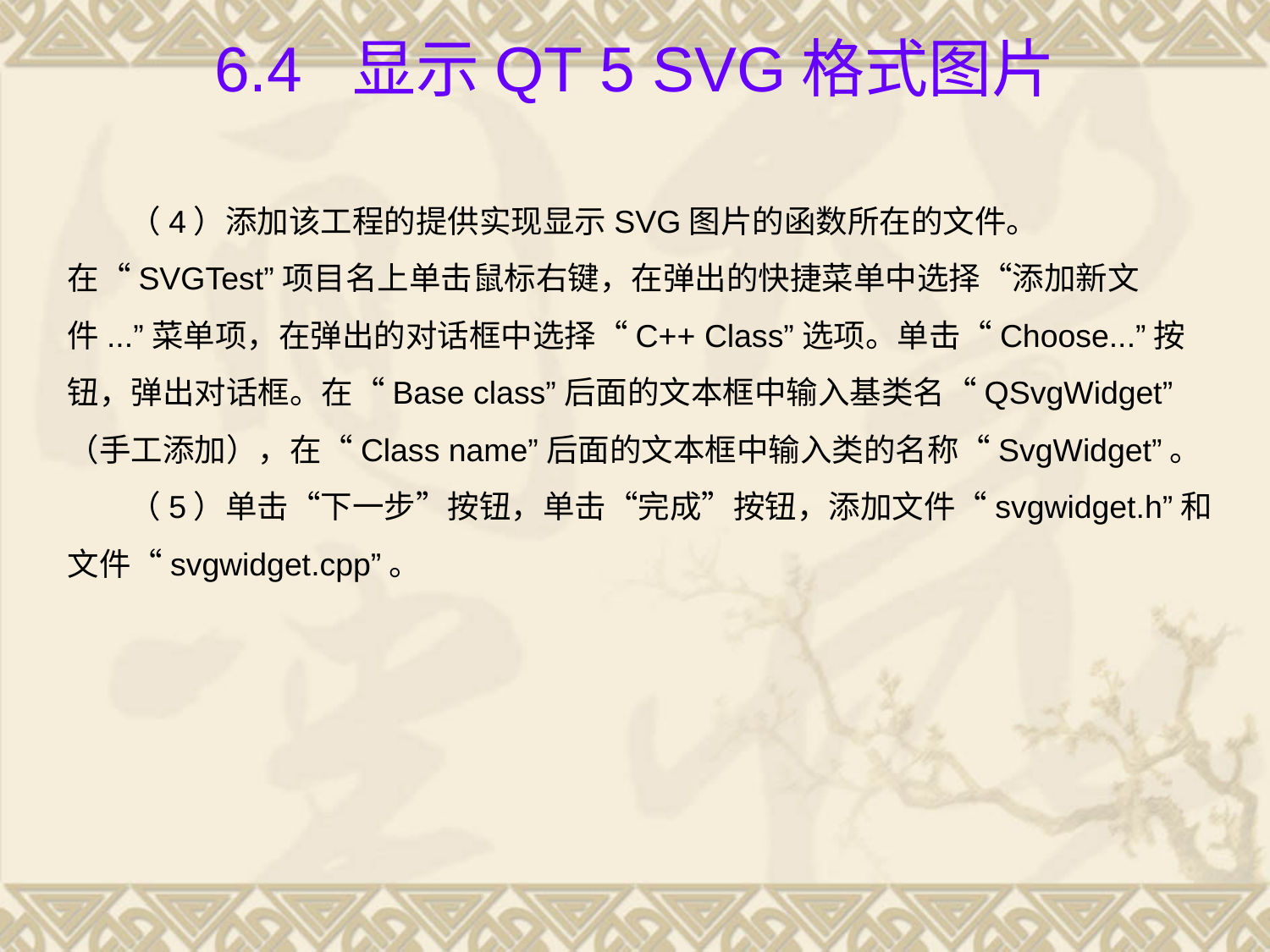

# 6.4  显示Qt 5 SVG格式图片
（4）添加该工程的提供实现显示SVG图片的函数所在的文件。在“SVGTest”项目名上单击鼠标右键，在弹出的快捷菜单中选择“添加新文件...”菜单项，在弹出的对话框中选择“C++ Class”选项。单击“Choose...”按钮，弹出对话框。在“Base class”后面的文本框中输入基类名“QSvgWidget”（手工添加），在“Class name”后面的文本框中输入类的名称“SvgWidget”。
（5）单击“下一步”按钮，单击“完成”按钮，添加文件“svgwidget.h”和文件“svgwidget.cpp”。